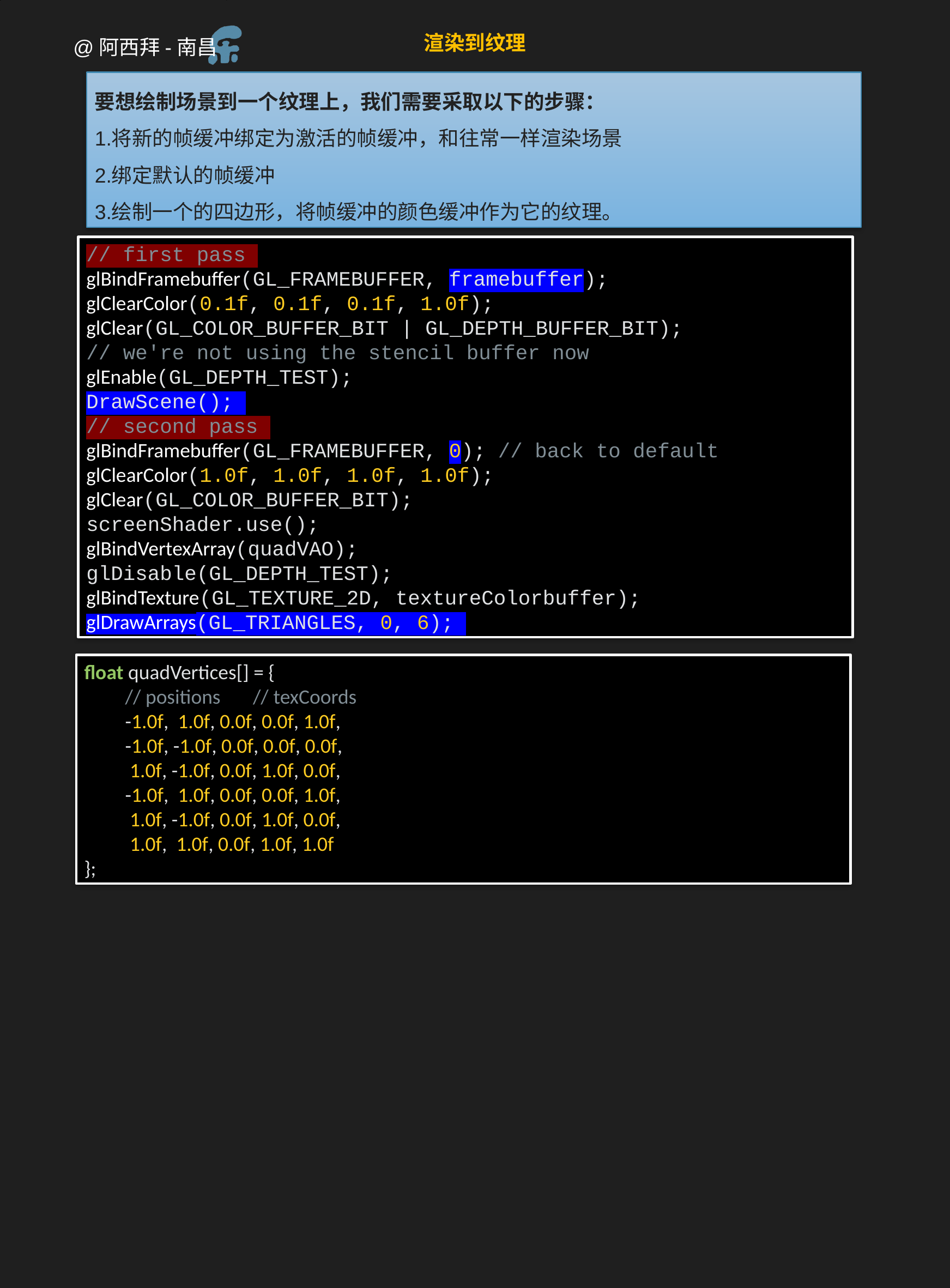

渲染到纹理
要想绘制场景到一个纹理上，我们需要采取以下的步骤：
将新的帧缓冲绑定为激活的帧缓冲，和往常一样渲染场景
绑定默认的帧缓冲
绘制一个的四边形，将帧缓冲的颜色缓冲作为它的纹理。
// first pass
glBindFramebuffer(GL_FRAMEBUFFER, framebuffer);
glClearColor(0.1f, 0.1f, 0.1f, 1.0f);
glClear(GL_COLOR_BUFFER_BIT | GL_DEPTH_BUFFER_BIT);
// we're not using the stencil buffer now glEnable(GL_DEPTH_TEST);
DrawScene();
// second pass
glBindFramebuffer(GL_FRAMEBUFFER, 0); // back to default
glClearColor(1.0f, 1.0f, 1.0f, 1.0f);
glClear(GL_COLOR_BUFFER_BIT);
screenShader.use();
glBindVertexArray(quadVAO);
glDisable(GL_DEPTH_TEST);
glBindTexture(GL_TEXTURE_2D, textureColorbuffer);
glDrawArrays(GL_TRIANGLES, 0, 6);
float quadVertices[] = {
// positions       // texCoords
-1.0f,  1.0f, 0.0f, 0.0f, 1.0f,
-1.0f, -1.0f, 0.0f, 0.0f, 0.0f,
 1.0f, -1.0f, 0.0f, 1.0f, 0.0f,
-1.0f,  1.0f, 0.0f, 0.0f, 1.0f,
 1.0f, -1.0f, 0.0f, 1.0f, 0.0f,
 1.0f,  1.0f, 0.0f, 1.0f, 1.0f
};